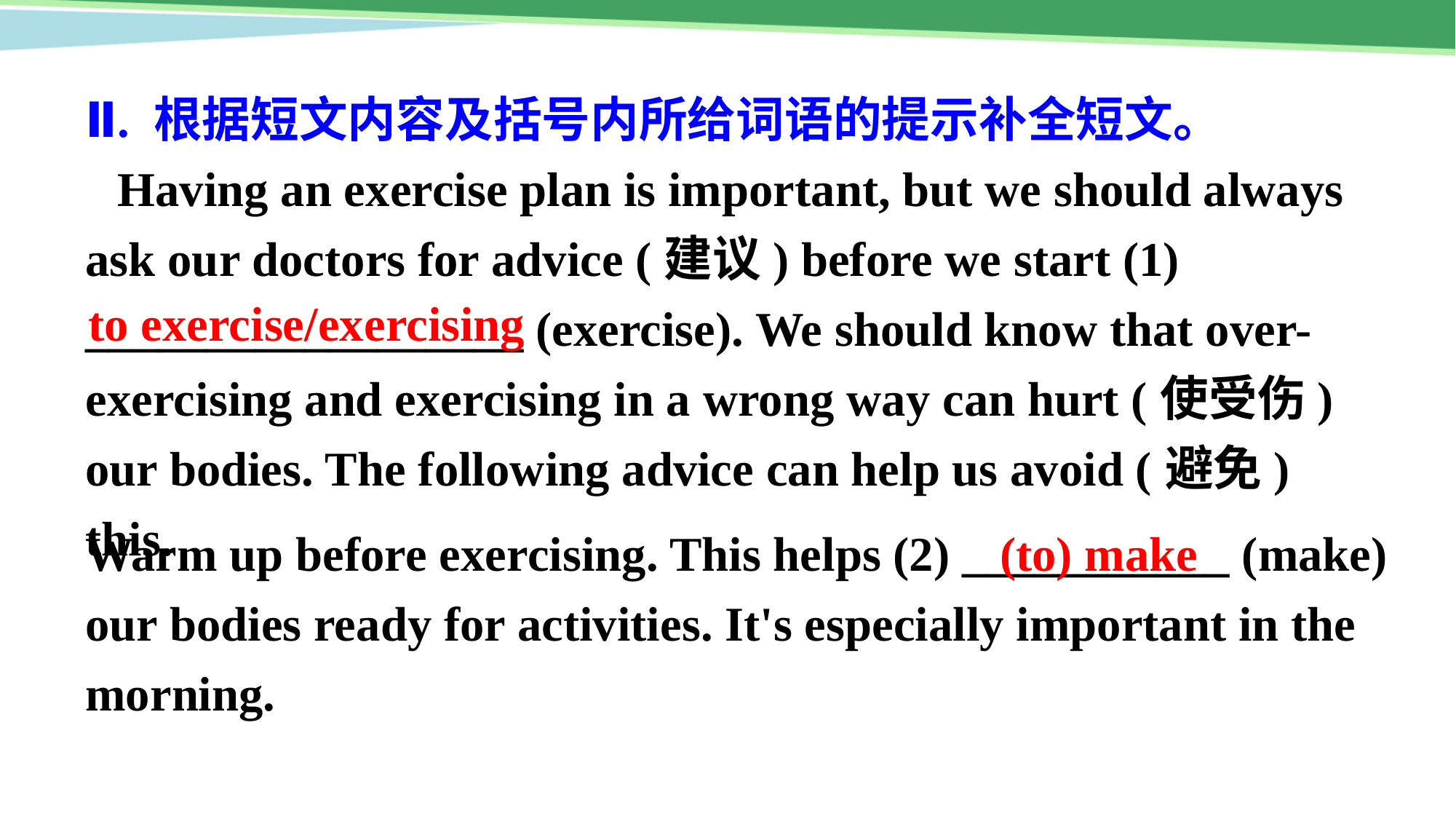

Ⅱ. 根据短文内容及括号内所给词语的提示补全短文。
Having an exercise plan is important, but we should always ask our doctors for advice (建议) before we start (1) __________________ (exercise). We should know that over-exercising and exercising in a wrong way can hurt (使受伤) our bodies. The following advice can help us avoid (避免) this.
to exercise/exercising
Warm up before exercising. This helps (2) ___________ (make) our bodies ready for activities. It's especially important in the morning.
(to) make